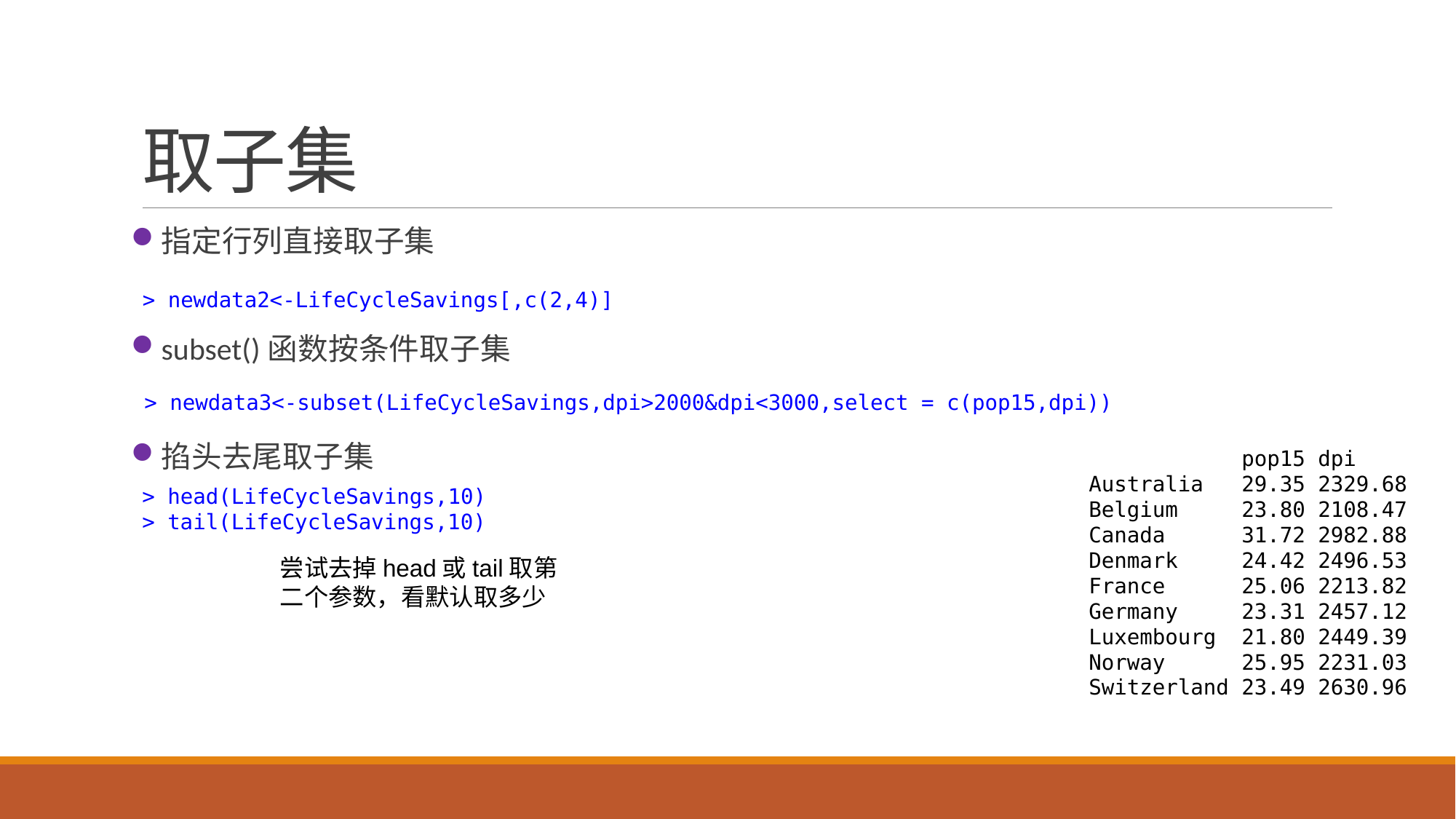

# 取子集
指定行列直接取子集

subset()函数按条件取子集

掐头去尾取子集

> newdata2<-LifeCycleSavings[,c(2,4)]
> newdata3<-subset(LifeCycleSavings,dpi>2000&dpi<3000,select = c(pop15,dpi))
            pop15 dpi
Australia   29.35 2329.68
Belgium     23.80 2108.47
Canada      31.72 2982.88
Denmark     24.42 2496.53
France      25.06 2213.82
Germany     23.31 2457.12
Luxembourg  21.80 2449.39
Norway      25.95 2231.03
Switzerland 23.49 2630.96
> head(LifeCycleSavings,10)
> tail(LifeCycleSavings,10)
尝试去掉head或tail取第二个参数，看默认取多少